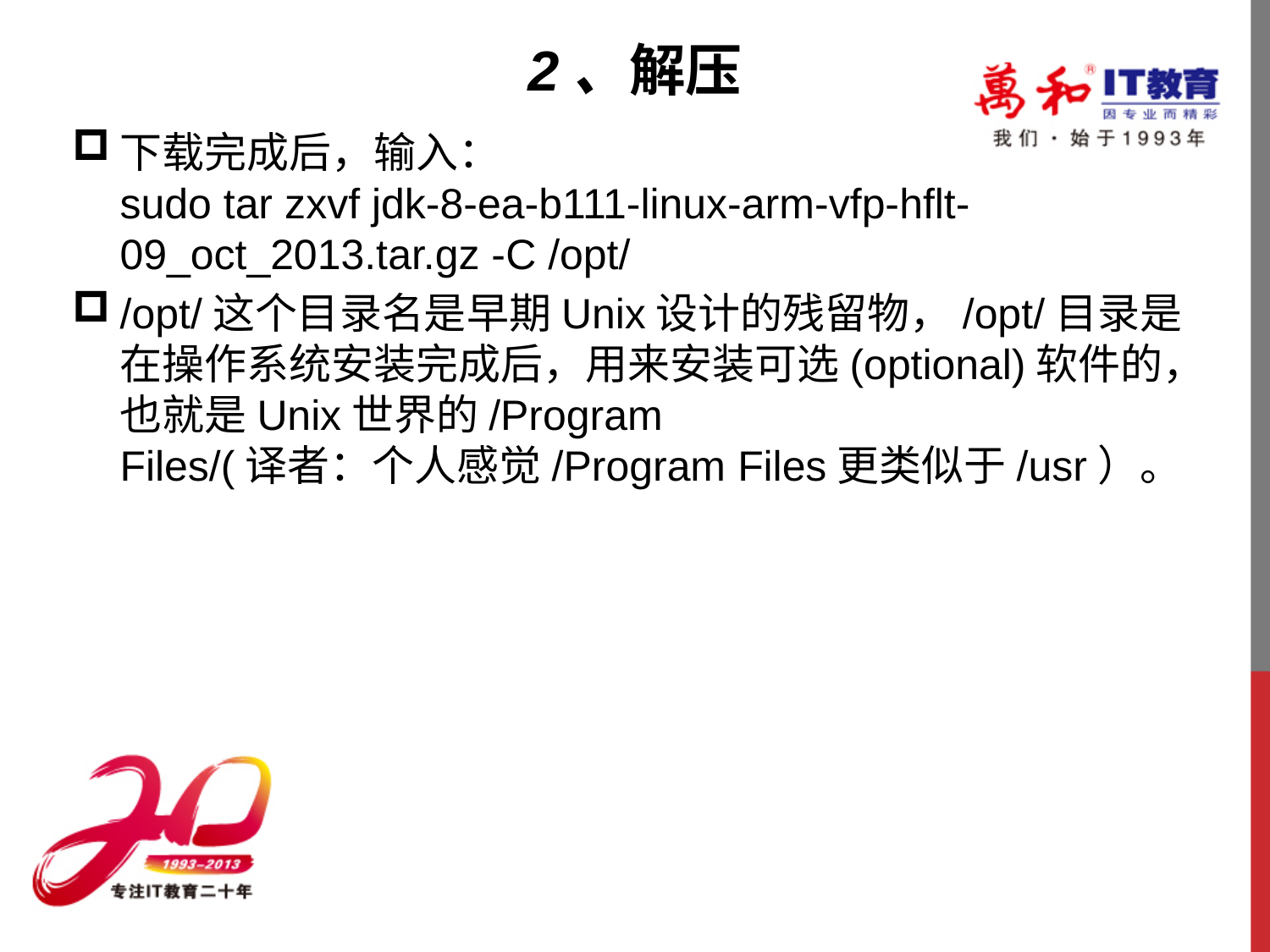

# 2、解压
下载完成后，输入：
sudo tar zxvf jdk-8-ea-b111-linux-arm-vfp-hflt-09_oct_2013.tar.gz -C /opt/
/opt/这个目录名是早期Unix设计的残留物，/opt/目录是在操作系统安装完成后，用来安装可选(optional)软件的，也就是Unix世界的/Program Files/(译者：个人感觉/Program Files更类似于/usr）。